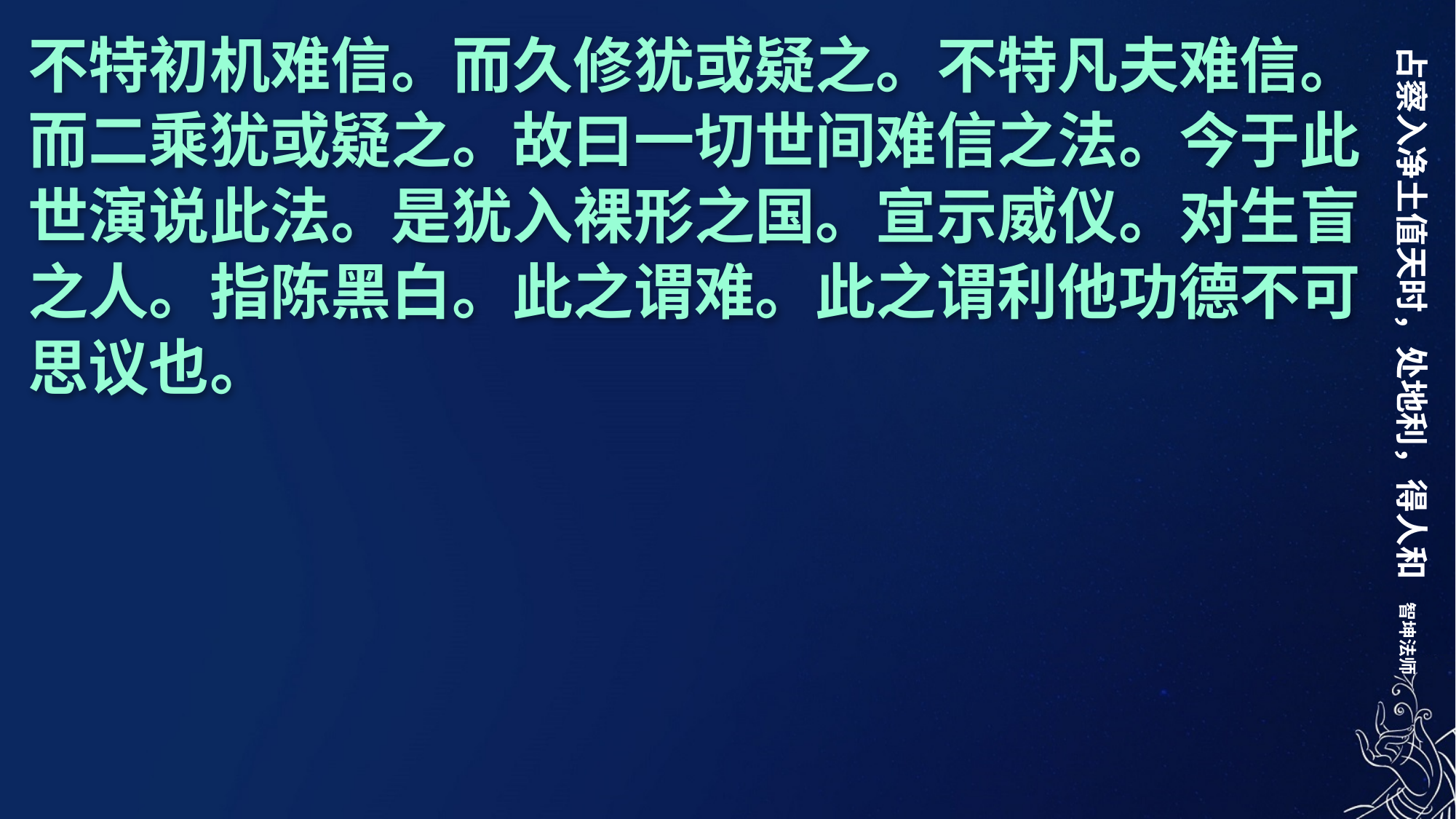

不特初机难信。而久修犹或疑之。不特凡夫难信。而二乘犹或疑之。故曰一切世间难信之法。今于此世演说此法。是犹入裸形之国。宣示威仪。对生盲之人。指陈黑白。此之谓难。此之谓利他功德不可思议也。